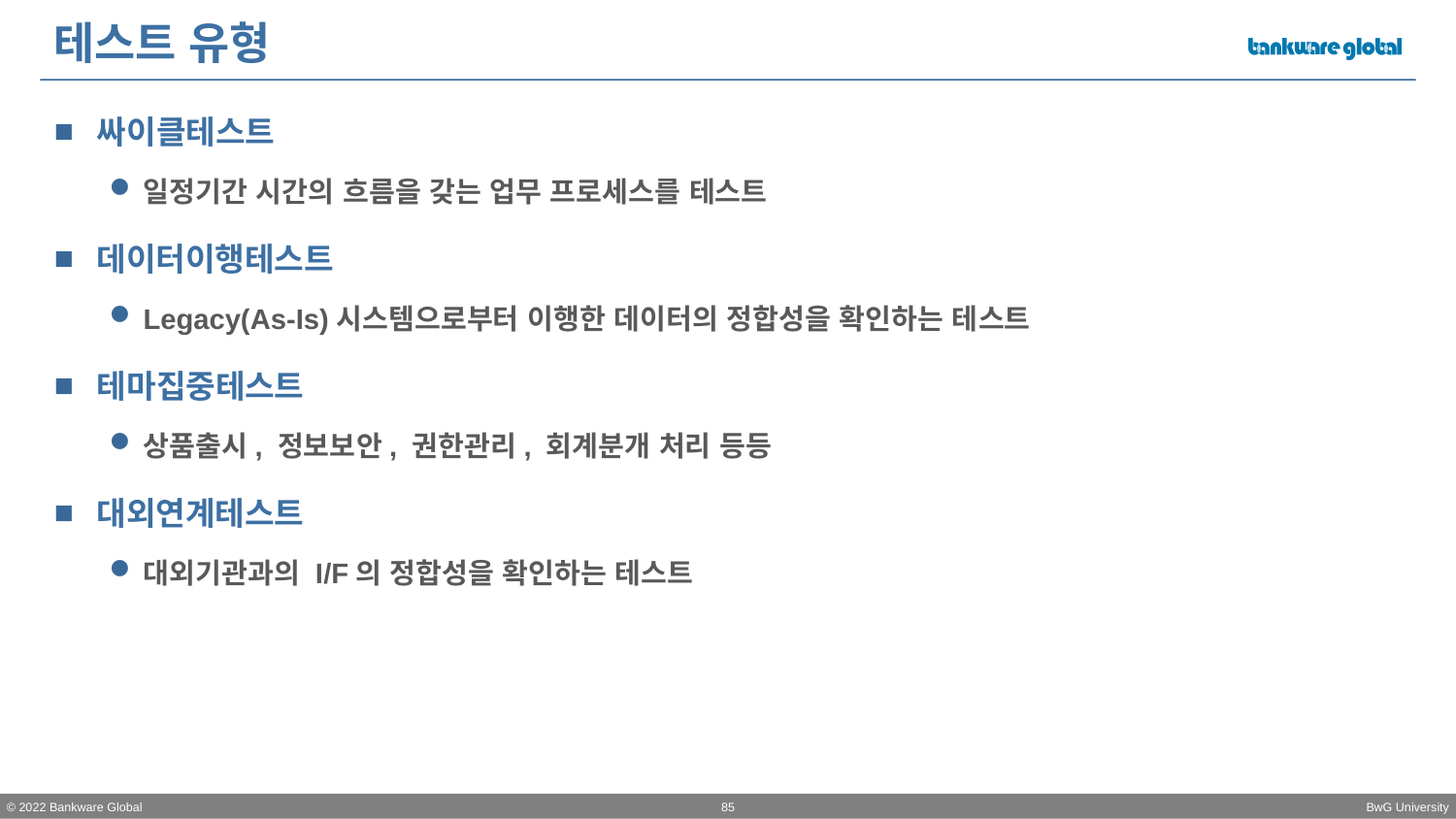

# 테스트 유형
싸이클테스트
일정기간 시간의 흐름을 갖는 업무 프로세스를 테스트
데이터이행테스트
Legacy(As-Is)시스템으로부터 이행한 데이터의 정합성을 확인하는 테스트
테마집중테스트
상품출시, 정보보안, 권한관리, 회계분개 처리 등등
대외연계테스트
대외기관과의 I/F의 정합성을 확인하는 테스트
85